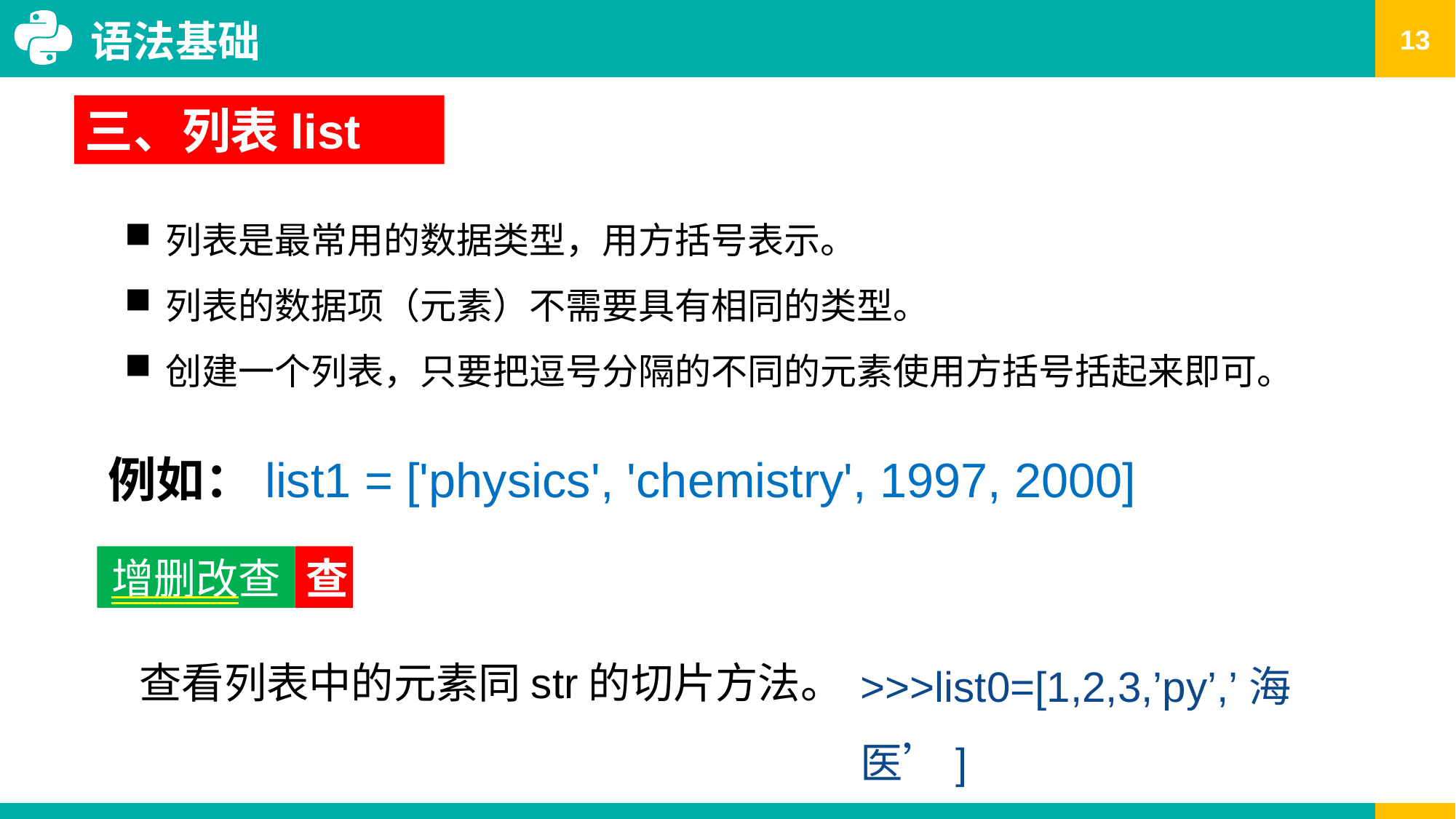

语法基础
三、列表list
列表是最常用的数据类型，用方括号表示。
列表的数据项（元素）不需要具有相同的类型。
创建一个列表，只要把逗号分隔的不同的元素使用方括号括起来即可。
例如：list1 = ['physics', 'chemistry', 1997, 2000]
增删改查
查
查看列表中的元素同str的切片方法。
>>>list0=[1,2,3,’py’,’海医’]
>>>list0[1:4]